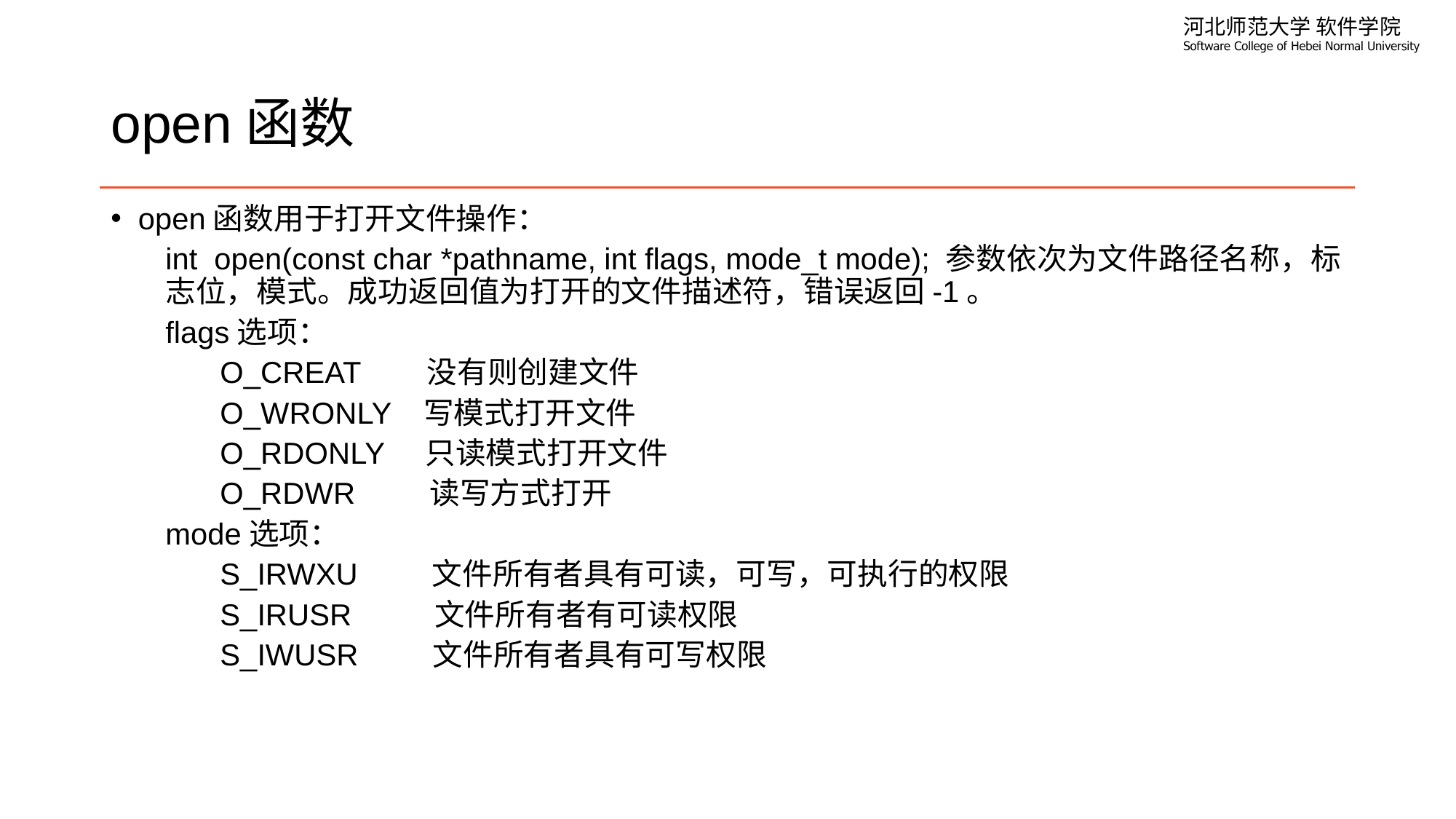

# open函数
open函数用于打开文件操作：
int  open(const char *pathname, int flags, mode_t mode); 参数依次为文件路径名称，标志位，模式。成功返回值为打开的文件描述符，错误返回-1。
flags选项：
O_CREAT       没有则创建文件
O_WRONLY   写模式打开文件
O_RDONLY    只读模式打开文件
O_RDWR        读写方式打开
mode选项：
S_IRWXU        文件所有者具有可读，可写，可执行的权限
S_IRUSR         文件所有者有可读权限
S_IWUSR        文件所有者具有可写权限